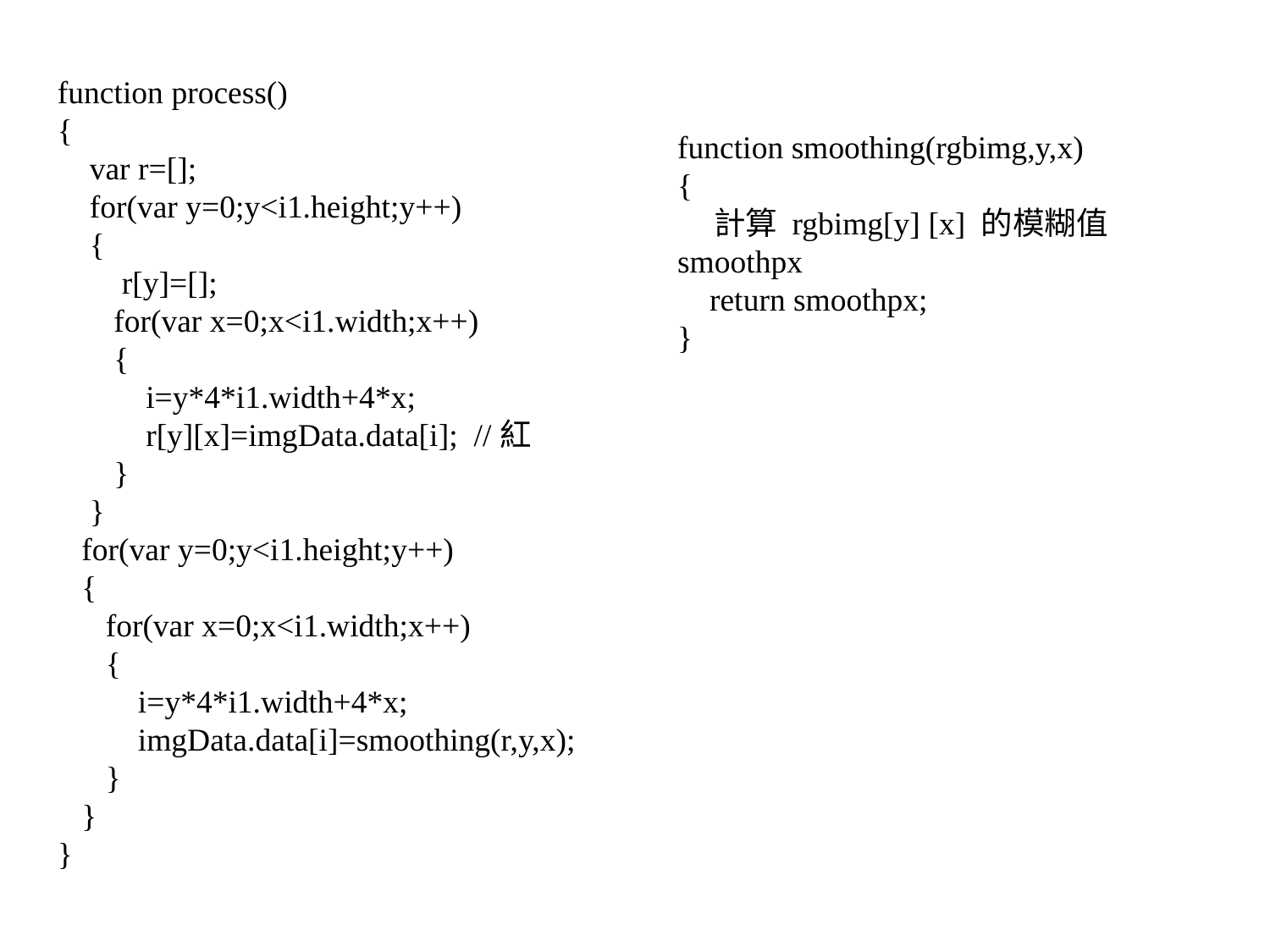

function process()
{
    var r=[];
    for(var y=0;y<i1.height;y++)
    {
        r[y]=[];
       for(var x=0;x<i1.width;x++)
       {
           i=y*4*i1.width+4*x;
           r[y][x]=imgData.data[i];  //紅
       }
    }
   for(var y=0;y<i1.height;y++)
   {
      for(var x=0;x<i1.width;x++)
      {
          i=y*4*i1.width+4*x;
          imgData.data[i]=smoothing(r,y,x);
      }
   }
}
function smoothing(rgbimg,y,x)
{
    計算 rgbimg[y] [x] 的模糊值 smoothpx
    return smoothpx;
}